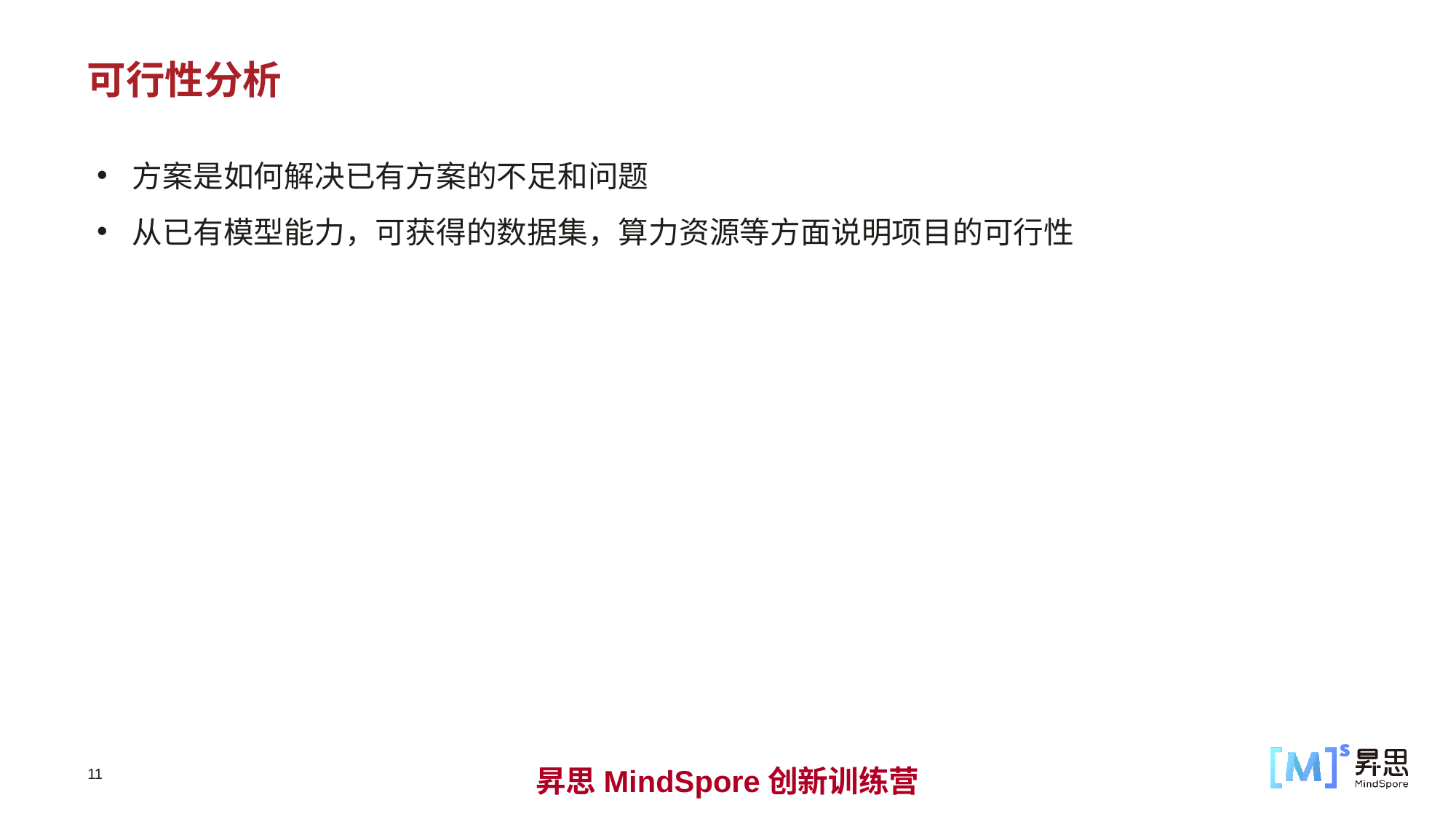

可行性分析
方案是如何解决已有方案的不足和问题
从已有模型能力，可获得的数据集，算力资源等方面说明项目的可行性